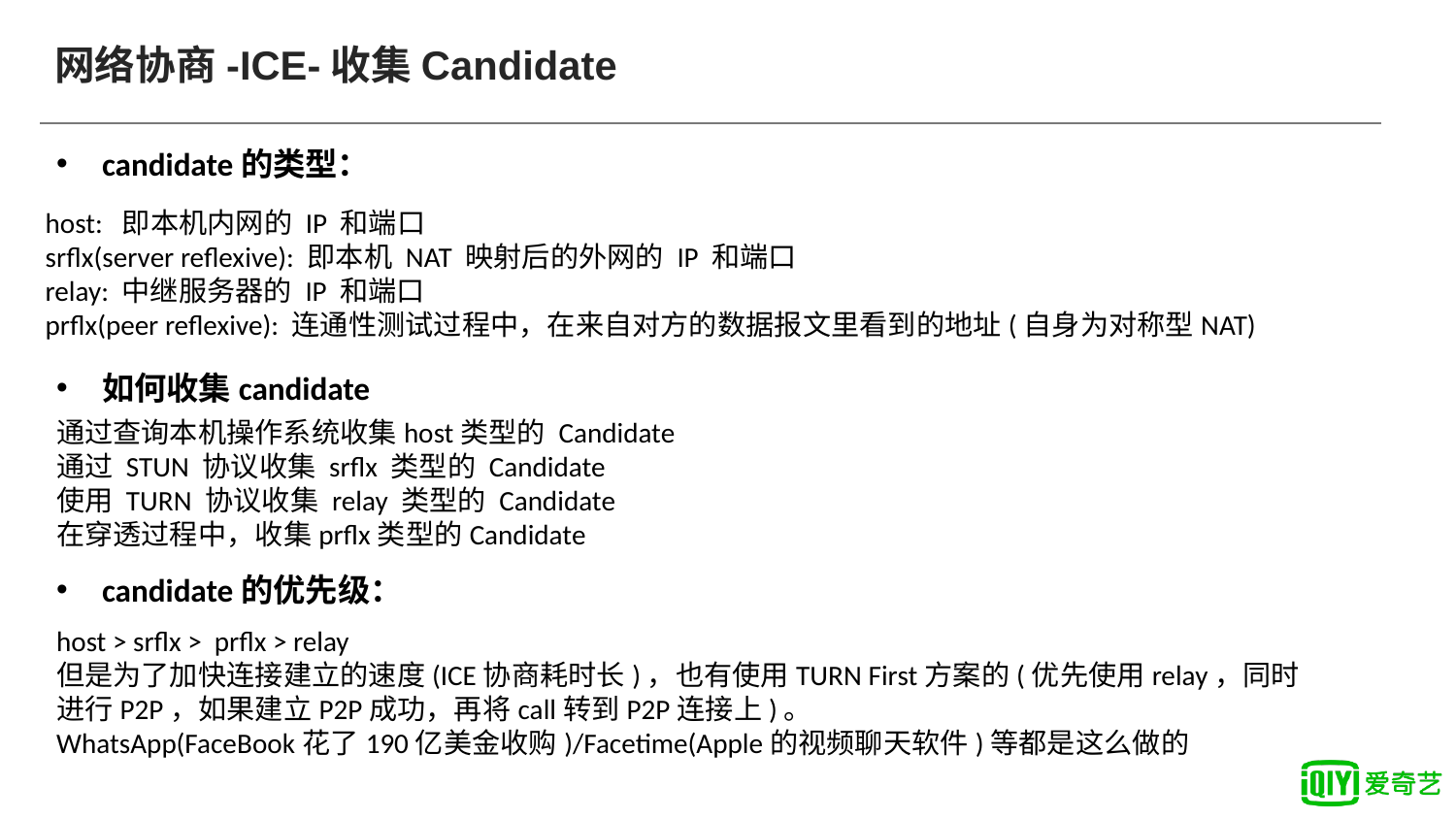

# 网络协商-ICE-收集Candidate
candidate的类型：
host:  即本机内网的 IP 和端口
srflx(server reflexive): 即本机 NAT 映射后的外网的 IP 和端口
relay: 中继服务器的 IP 和端口
prflx(peer reflexive): 连通性测试过程中，在来自对方的数据报文里看到的地址(自身为对称型NAT)
如何收集candidate
通过查询本机操作系统收集host类型的 Candidate
通过 STUN 协议收集 srflx 类型的 Candidate
使用 TURN 协议收集 relay 类型的 Candidate
在穿透过程中，收集prflx类型的Candidate
candidate的优先级：
host > srflx >  prflx > relay
但是为了加快连接建立的速度(ICE协商耗时长)，也有使用TURN First方案的(优先使用relay，同时进行P2P，如果建立P2P成功，再将call转到P2P连接上)。
WhatsApp(FaceBook花了190亿美金收购)/Facetime(Apple的视频聊天软件)等都是这么做的